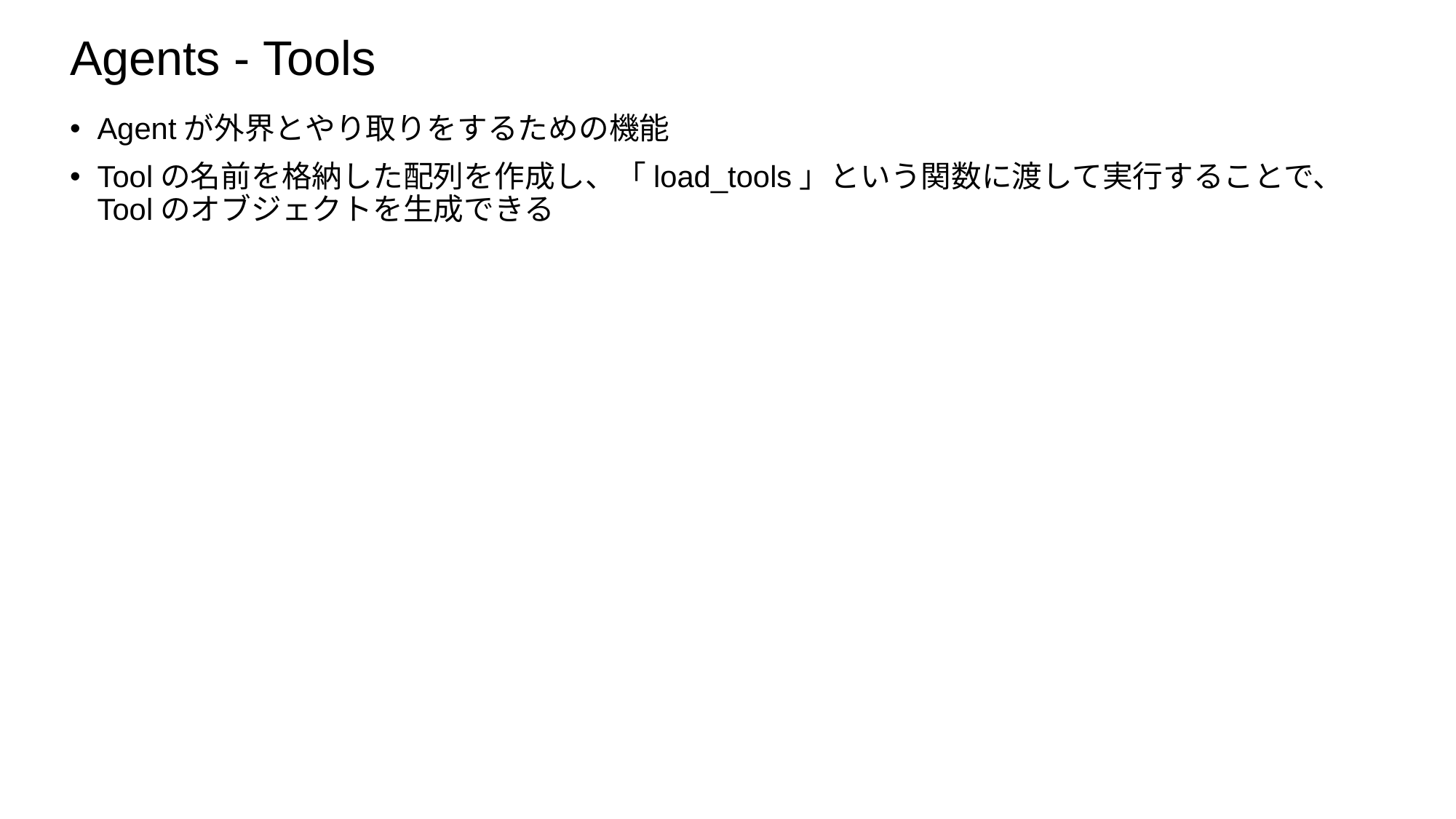

# Agents - Tools
Agentが外界とやり取りをするための機能
Toolの名前を格納した配列を作成し、「load_tools」という関数に渡して実行することで、Toolのオブジェクトを生成できる